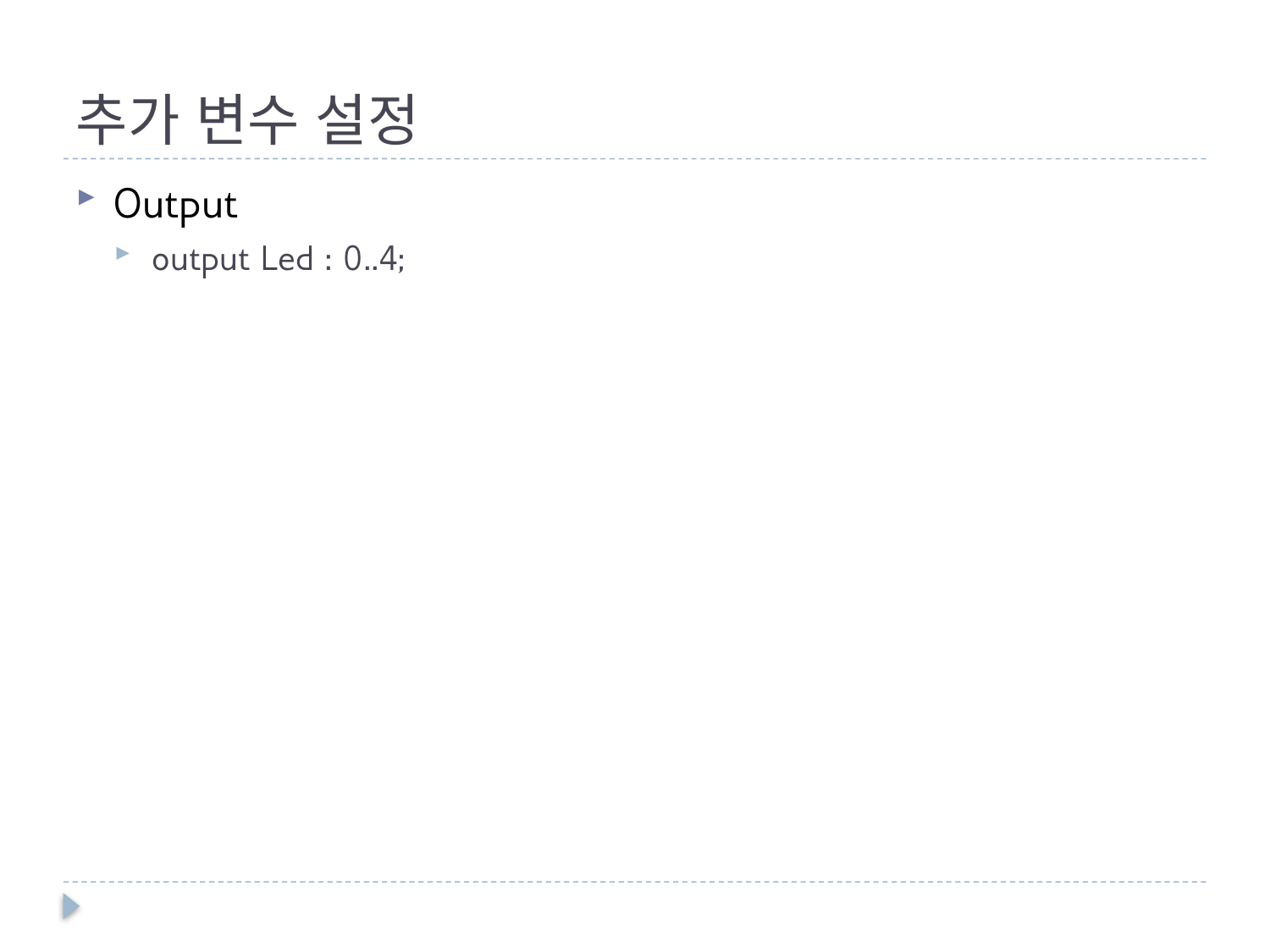

# 추가 변수 설정
Output
output Led : 0..4;